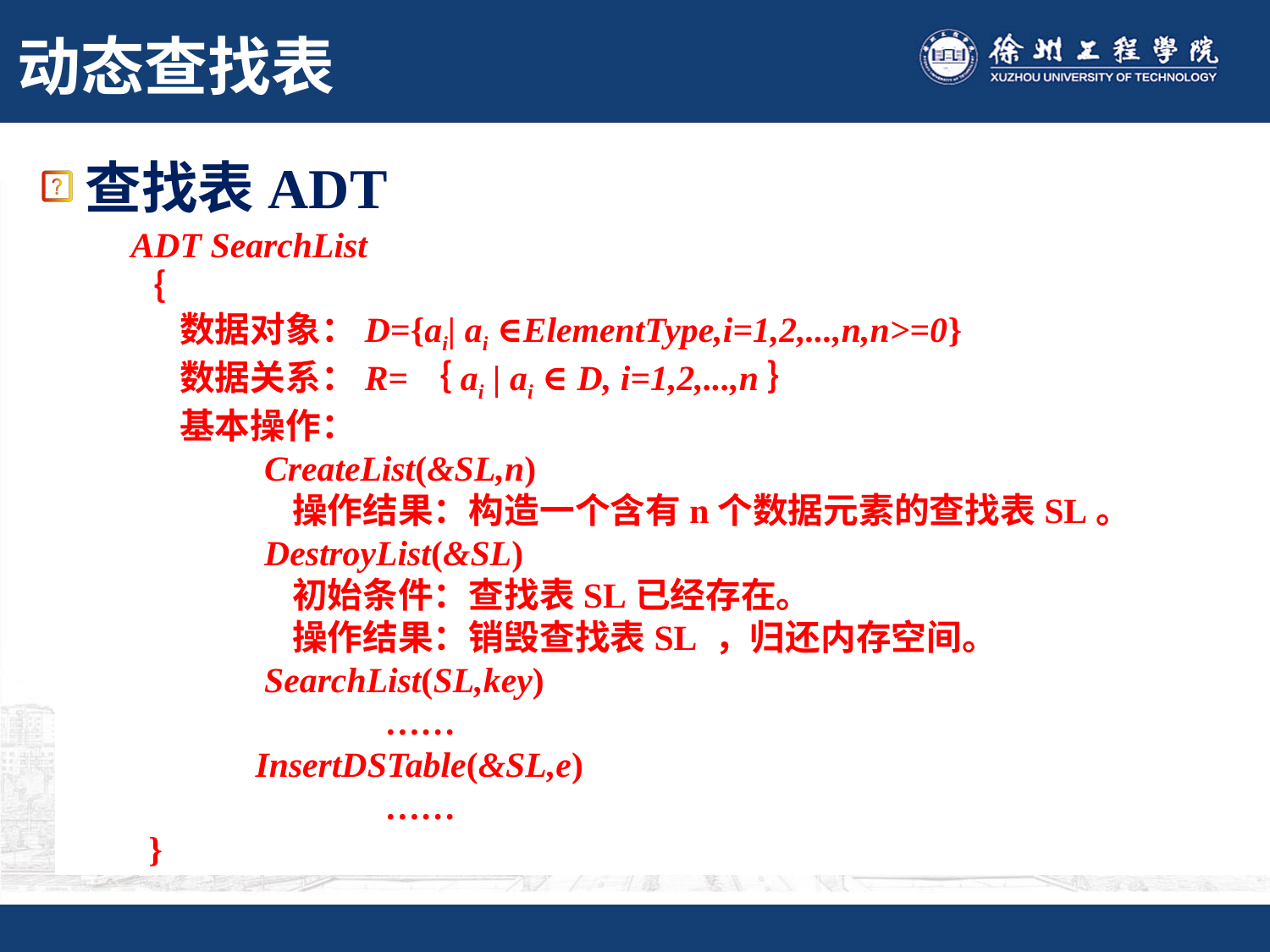

# 动态查找表
查找表ADT

ADT SearchList
｛
     数据对象：D={ai| ai ∈ElementType,i=1,2,...,n,n>=0}
     数据关系：R=｛ai | ai ∈ D, i=1,2,...,n｝
     基本操作：
               CreateList(&SL,n)
                   操作结果：构造一个含有n个数据元素的查找表SL。
               DestroyList(&SL)
                   初始条件：查找表SL已经存在。
                   操作结果：销毁查找表SL ，归还内存空间。
               SearchList(SL,key)
                	……
              InsertDSTable(&SL,e)
		……
  }